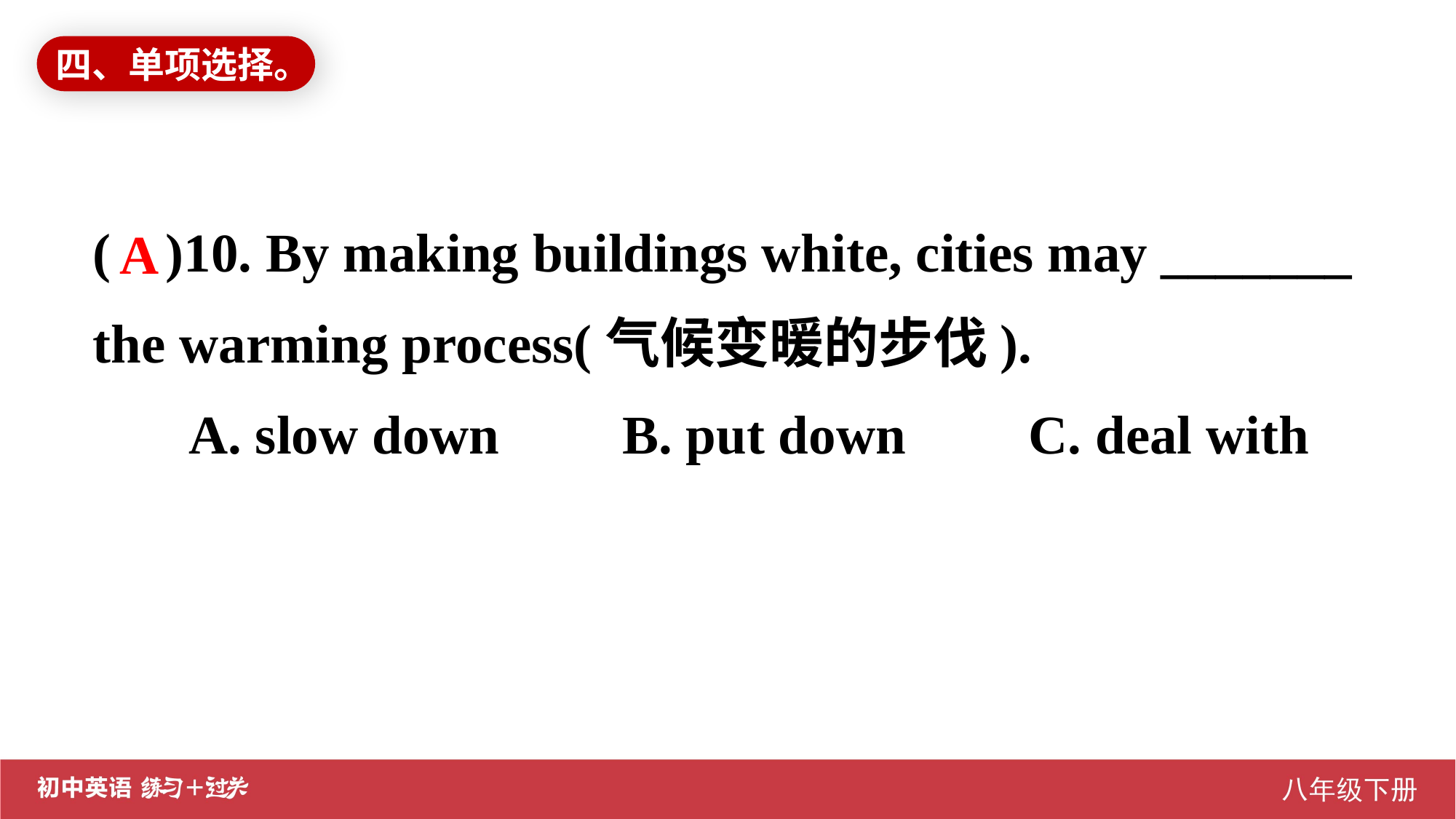

四、单项选择。
(    )10. By making buildings white, cities may _______ the warming process(气候变暖的步伐).
       A. slow down         B. put down         C. deal with
A